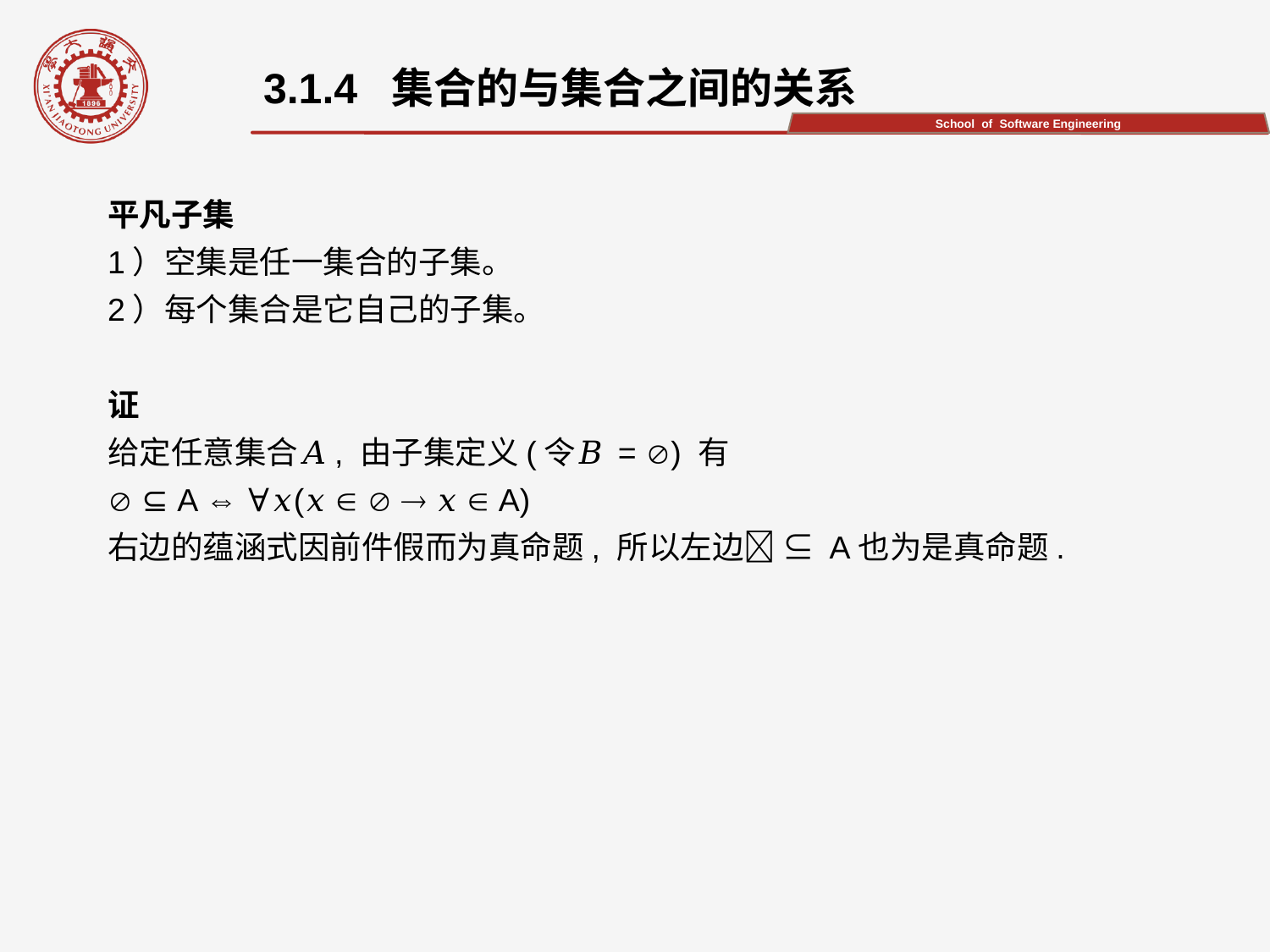

3.1.4  集合的与集合之间的关系

平凡子集
1）空集是任一集合的子集。
2）每个集合是它自己的子集。

证
给定任意集合𝐴, 由子集定义(令𝐵 = ∅) 有
∅ ⊆ A ⇔ ∀𝑥(𝑥 ∈ ∅ → 𝑥 ∈ A)
右边的蕴涵式因前件假而为真命题, 所以左边∅ ⊆ A也为是真命题.